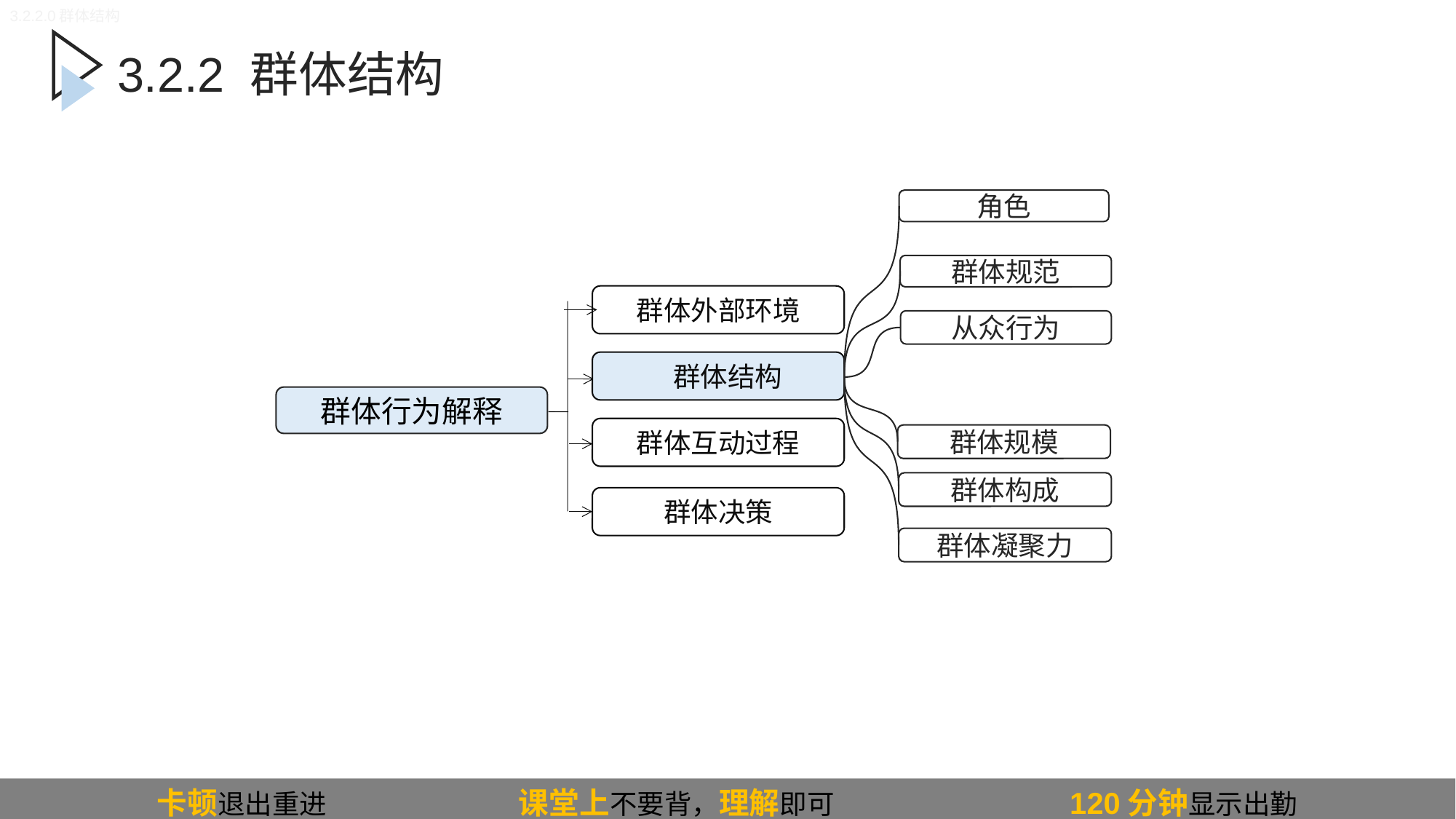

3.2.2.0群体结构
3.2.2 群体结构
角色
群体规范
从众行为
群体规模
群体构成
群体凝聚力
群体外部环境
  群体结构

群体互动过程
群体决策
群体行为解释